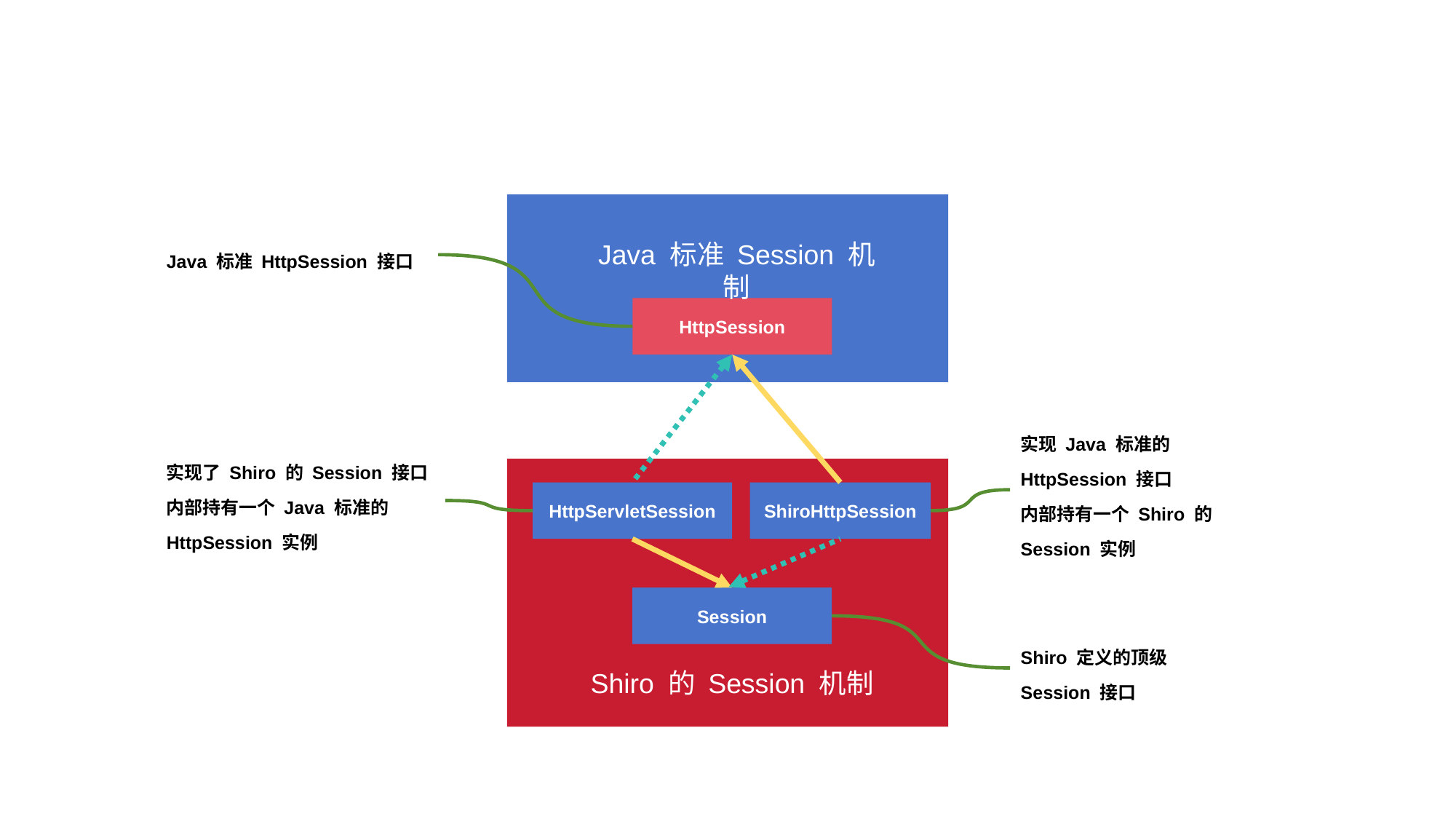

Java 标准 HttpSession 接口
Java 标准 Session 机制
HttpSession
实现 Java 标准的 HttpSession 接口
内部持有一个 Shiro 的
Session 实例
实现了 Shiro 的 Session 接口
内部持有一个 Java 标准的
HttpSession 实例

HttpServletSession
ShiroHttpSession
Session
Shiro 定义的顶级
Session 接口
Shiro 的 Session 机制